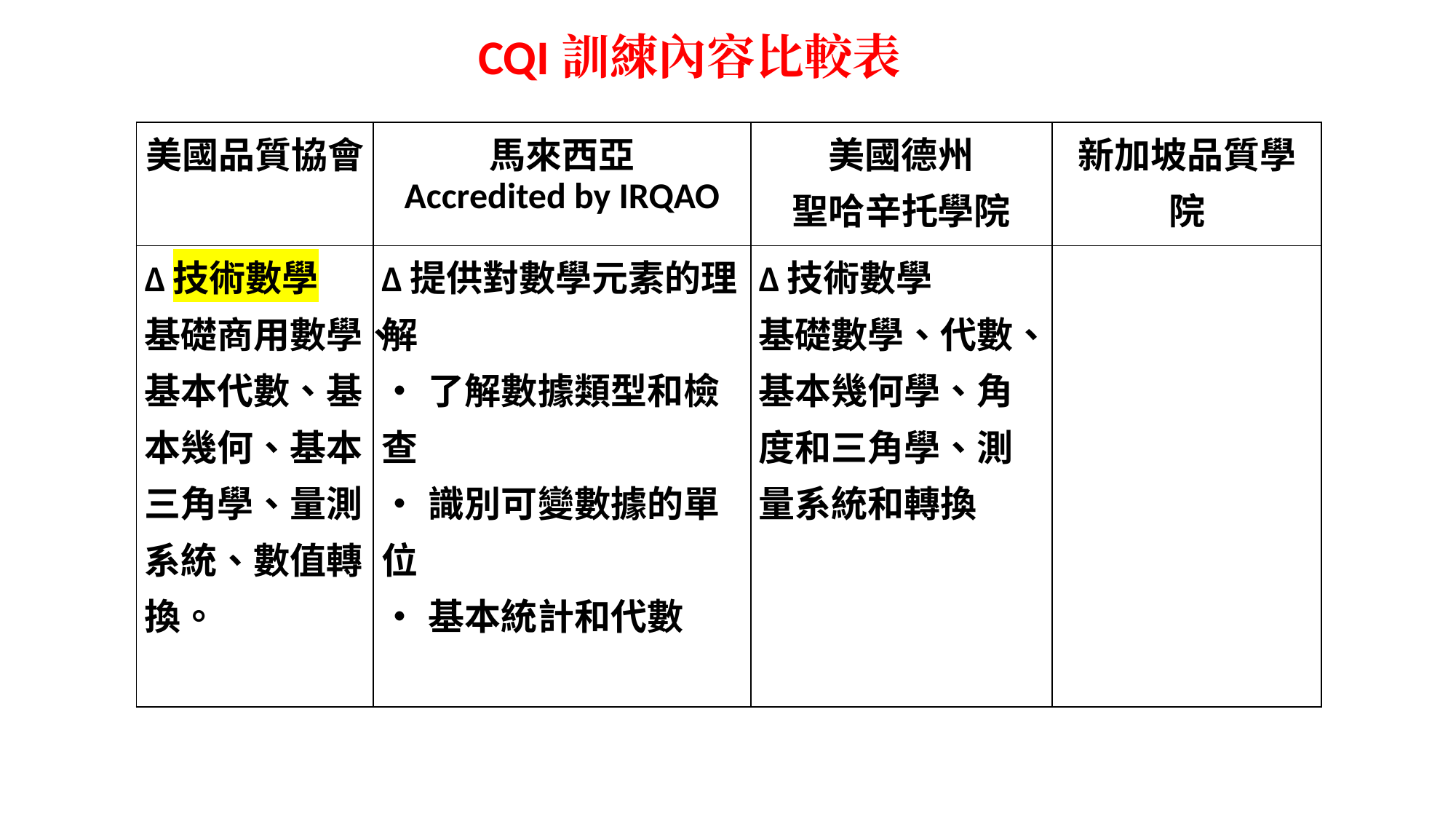

CQI訓練內容比較表
| 美國品質協會 | 馬來西亞 Accredited by IRQAO | 美國德州 聖哈辛托學院 | 新加坡品質學院 |
| --- | --- | --- | --- |
| Δ技術數學 基礎商用數學、基本代數、基本幾何、基本三角學、量測系統、數值轉換。 | Δ提供對數學元素的理解 •了解數據類型和檢查 •識別可變數據的單位 •基本統計和代數 | Δ技術數學 基礎數學、代數、基本幾何學、角度和三角學、測量系統和轉換 |  |